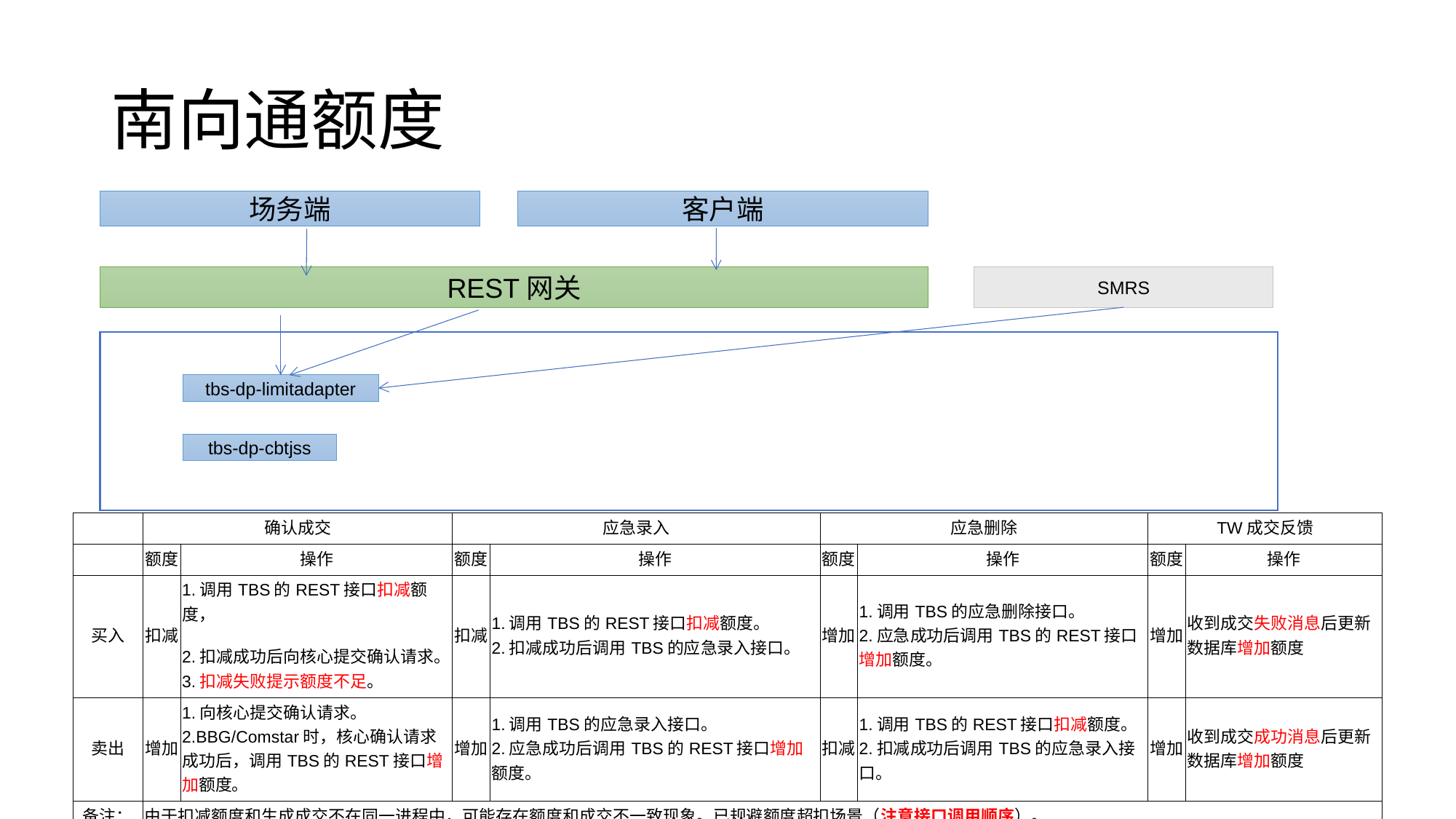

南向通额度
场务端
客户端
REST网关
SMRS

tbs-dp-limitadapter
tbs-dp-cbtjss
|  | 确认成交 |  | 应急录入 |  | 应急删除 |  | TW成交反馈 |  |
| --- | --- | --- | --- | --- | --- | --- | --- | --- |
|  | 额度 | 操作 | 额度 | 操作 | 额度 | 操作 | 额度 | 操作 |
| 买入 | 扣减 | 1.调用TBS的REST接口扣减额度， 2.扣减成功后向核心提交确认请求。 3.扣减失败提示额度不足。 | 扣减 | 1.调用TBS的REST接口扣减额度。 2.扣减成功后调用TBS的应急录入接口。 | 增加 | 1.调用TBS的应急删除接口。 2.应急成功后调用TBS的REST接口增加额度。 | 增加 | 收到成交失败消息后更新数据库增加额度 |
| 卖出 | 增加 | 1.向核心提交确认请求。 2.BBG/Comstar时，核心确认请求成功后，调用TBS的REST接口增加额度。 | 增加 | 1.调用TBS的应急录入接口。 2.应急成功后调用TBS的REST接口增加额度。 | 扣减 | 1.调用TBS的REST接口扣减额度。 2.扣减成功后调用TBS的应急录入接口。 | 增加 | 收到成交成功消息后更新数据库增加额度 |
| 备注： | 由于扣减额度和生成成交不在同一进程中，可能存在额度和成交不一致现象。已规避额度超扣场景（注意接口调用顺序）。 |  |  |  |  |  |  |  |